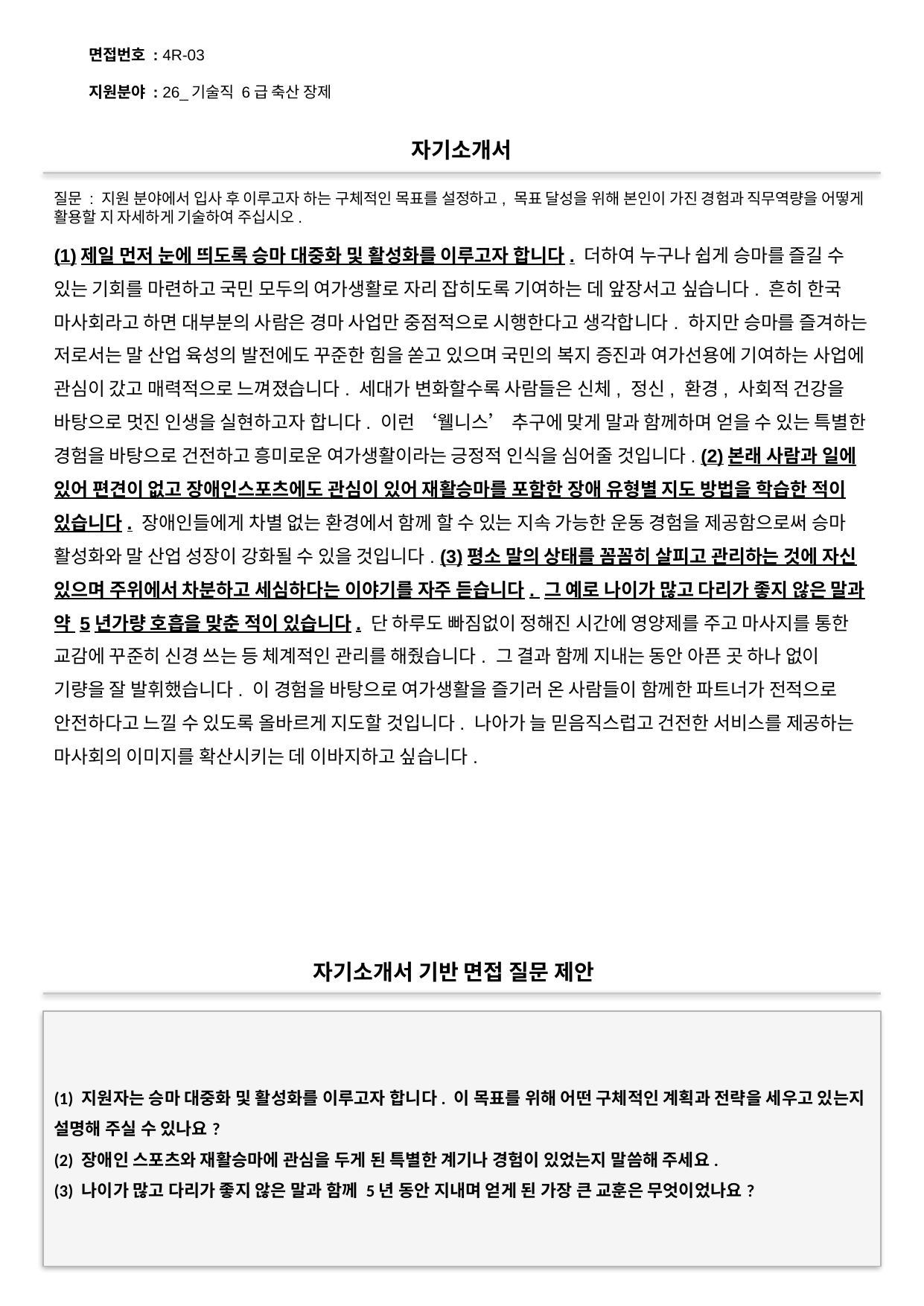

면접번호 : 4R-03

지원분야 : 26_기술직 6급 축산 장제
#

자기소개서

질문 : 지원 분야에서 입사 후 이루고자 하는 구체적인 목표를 설정하고, 목표 달성을 위해 본인이 가진 경험과 직무역량을 어떻게 활용할 지 자세하게 기술하여 주십시오.

(1)제일 먼저 눈에 띄도록 승마 대중화 및 활성화를 이루고자 합니다. 더하여 누구나 쉽게 승마를 즐길 수 있는 기회를 마련하고 국민 모두의 여가생활로 자리 잡히도록 기여하는 데 앞장서고 싶습니다. 흔히 한국 마사회라고 하면 대부분의 사람은 경마 사업만 중점적으로 시행한다고 생각합니다. 하지만 승마를 즐겨하는 저로서는 말 산업 육성의 발전에도 꾸준한 힘을 쏟고 있으며 국민의 복지 증진과 여가선용에 기여하는 사업에 관심이 갔고 매력적으로 느껴졌습니다. 세대가 변화할수록 사람들은 신체, 정신, 환경, 사회적 건강을 바탕으로 멋진 인생을 실현하고자 합니다. 이런 ‘웰니스’ 추구에 맞게 말과 함께하며 얻을 수 있는 특별한 경험을 바탕으로 건전하고 흥미로운 여가생활이라는 긍정적 인식을 심어줄 것입니다. (2)본래 사람과 일에 있어 편견이 없고 장애인스포츠에도 관심이 있어 재활승마를 포함한 장애 유형별 지도 방법을 학습한 적이 있습니다. 장애인들에게 차별 없는 환경에서 함께 할 수 있는 지속 가능한 운동 경험을 제공함으로써 승마 활성화와 말 산업 성장이 강화될 수 있을 것입니다. (3)평소 말의 상태를 꼼꼼히 살피고 관리하는 것에 자신 있으며 주위에서 차분하고 세심하다는 이야기를 자주 듣습니다. 그 예로 나이가 많고 다리가 좋지 않은 말과 약 5년가량 호흡을 맞춘 적이 있습니다. 단 하루도 빠짐없이 정해진 시간에 영양제를 주고 마사지를 통한 교감에 꾸준히 신경 쓰는 등 체계적인 관리를 해줬습니다. 그 결과 함께 지내는 동안 아픈 곳 하나 없이 기량을 잘 발휘했습니다. 이 경험을 바탕으로 여가생활을 즐기러 온 사람들이 함께한 파트너가 전적으로 안전하다고 느낄 수 있도록 올바르게 지도할 것입니다. 나아가 늘 믿음직스럽고 건전한 서비스를 제공하는 마사회의 이미지를 확산시키는 데 이바지하고 싶습니다.

자기소개서 기반 면접 질문 제안

(1) 지원자는 승마 대중화 및 활성화를 이루고자 합니다. 이 목표를 위해 어떤 구체적인 계획과 전략을 세우고 있는지 설명해 주실 수 있나요?
(2) 장애인 스포츠와 재활승마에 관심을 두게 된 특별한 계기나 경험이 있었는지 말씀해 주세요.
(3) 나이가 많고 다리가 좋지 않은 말과 함께 5년 동안 지내며 얻게 된 가장 큰 교훈은 무엇이었나요?